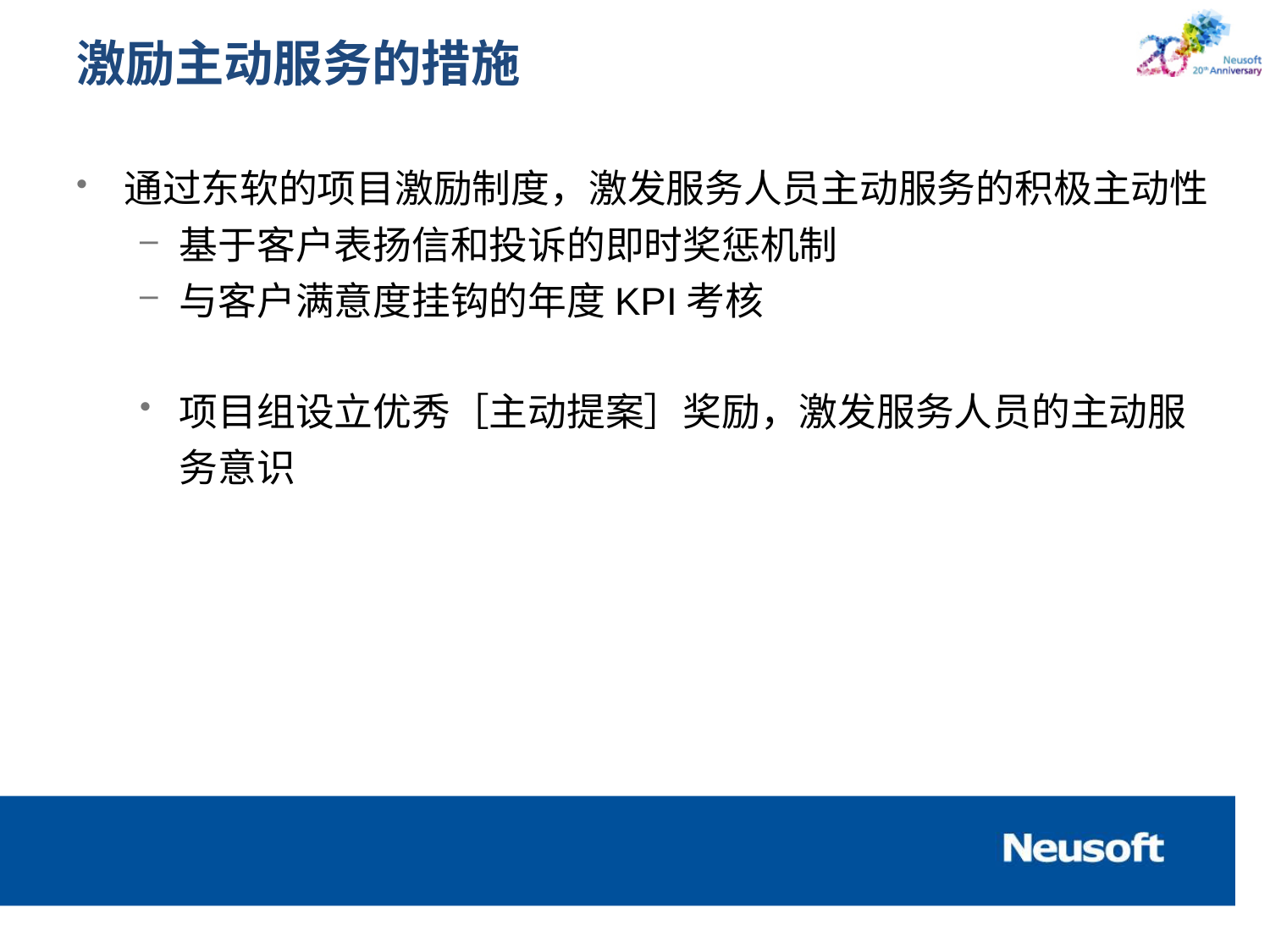

# 激励主动服务的措施
通过东软的项目激励制度，激发服务人员主动服务的积极主动性
基于客户表扬信和投诉的即时奖惩机制
与客户满意度挂钩的年度KPI考核

项目组设立优秀［主动提案］奖励，激发服务人员的主动服务意识